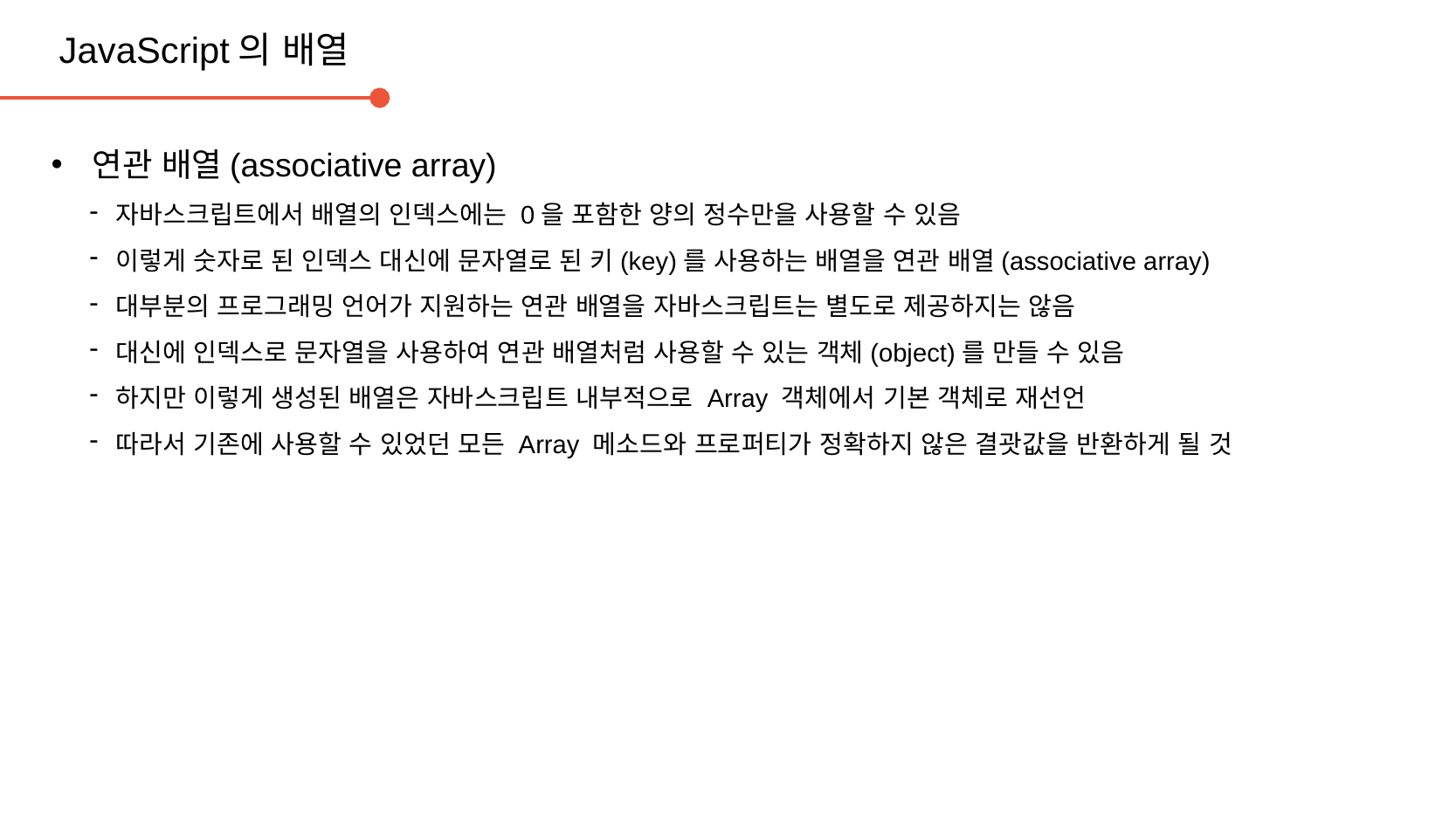

JavaScript의 배열
연관 배열(associative array)
자바스크립트에서 배열의 인덱스에는 0을 포함한 양의 정수만을 사용할 수 있음
이렇게 숫자로 된 인덱스 대신에 문자열로 된 키(key)를 사용하는 배열을 연관 배열(associative array)
대부분의 프로그래밍 언어가 지원하는 연관 배열을 자바스크립트는 별도로 제공하지는 않음
대신에 인덱스로 문자열을 사용하여 연관 배열처럼 사용할 수 있는 객체(object)를 만들 수 있음
하지만 이렇게 생성된 배열은 자바스크립트 내부적으로 Array 객체에서 기본 객체로 재선언
따라서 기존에 사용할 수 있었던 모든 Array 메소드와 프로퍼티가 정확하지 않은 결괏값을 반환하게 될 것